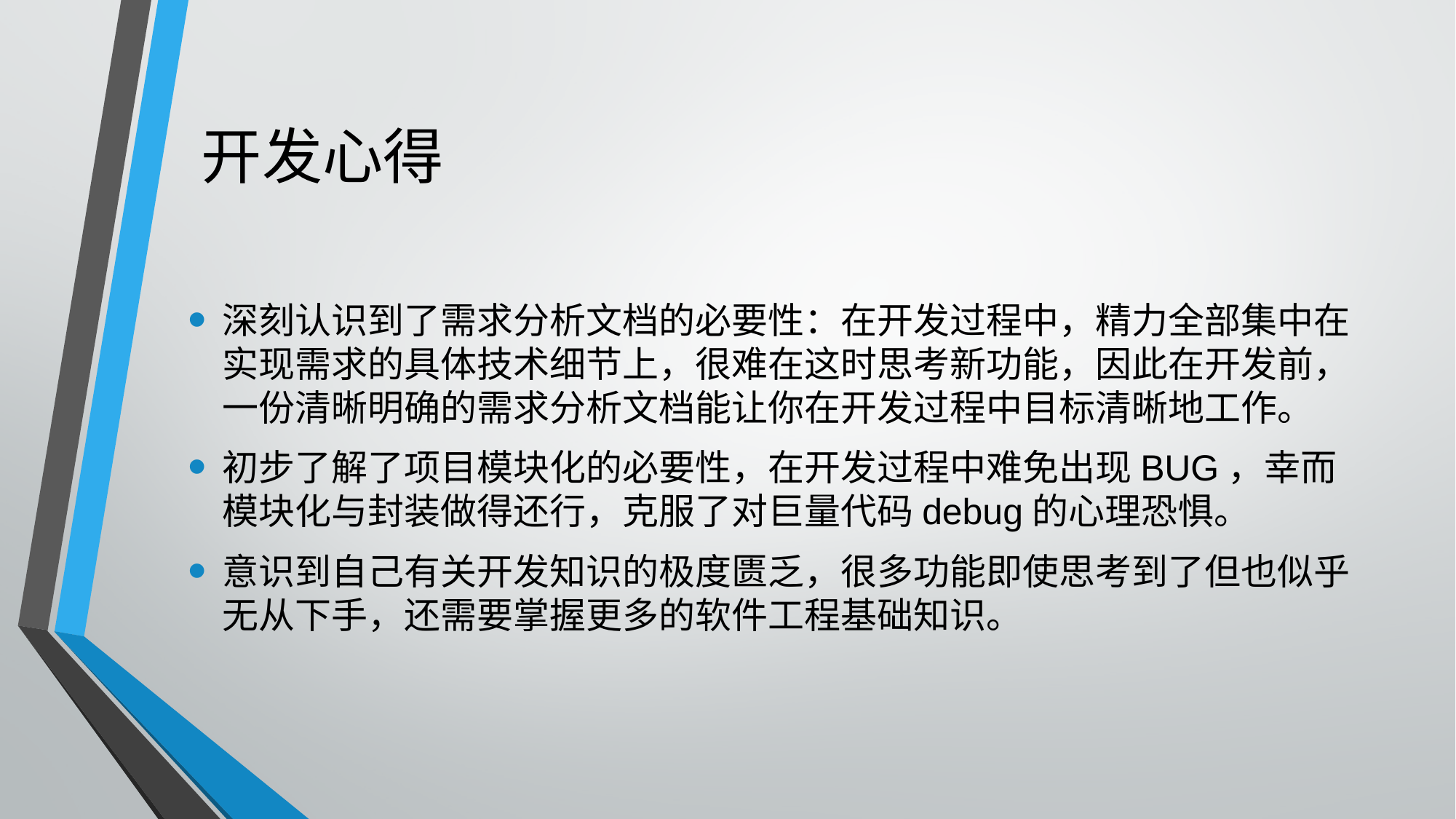

# 开发心得
深刻认识到了需求分析文档的必要性：在开发过程中，精力全部集中在实现需求的具体技术细节上，很难在这时思考新功能，因此在开发前，一份清晰明确的需求分析文档能让你在开发过程中目标清晰地工作。
初步了解了项目模块化的必要性，在开发过程中难免出现BUG，幸而模块化与封装做得还行，克服了对巨量代码debug的心理恐惧。
意识到自己有关开发知识的极度匮乏，很多功能即使思考到了但也似乎无从下手，还需要掌握更多的软件工程基础知识。